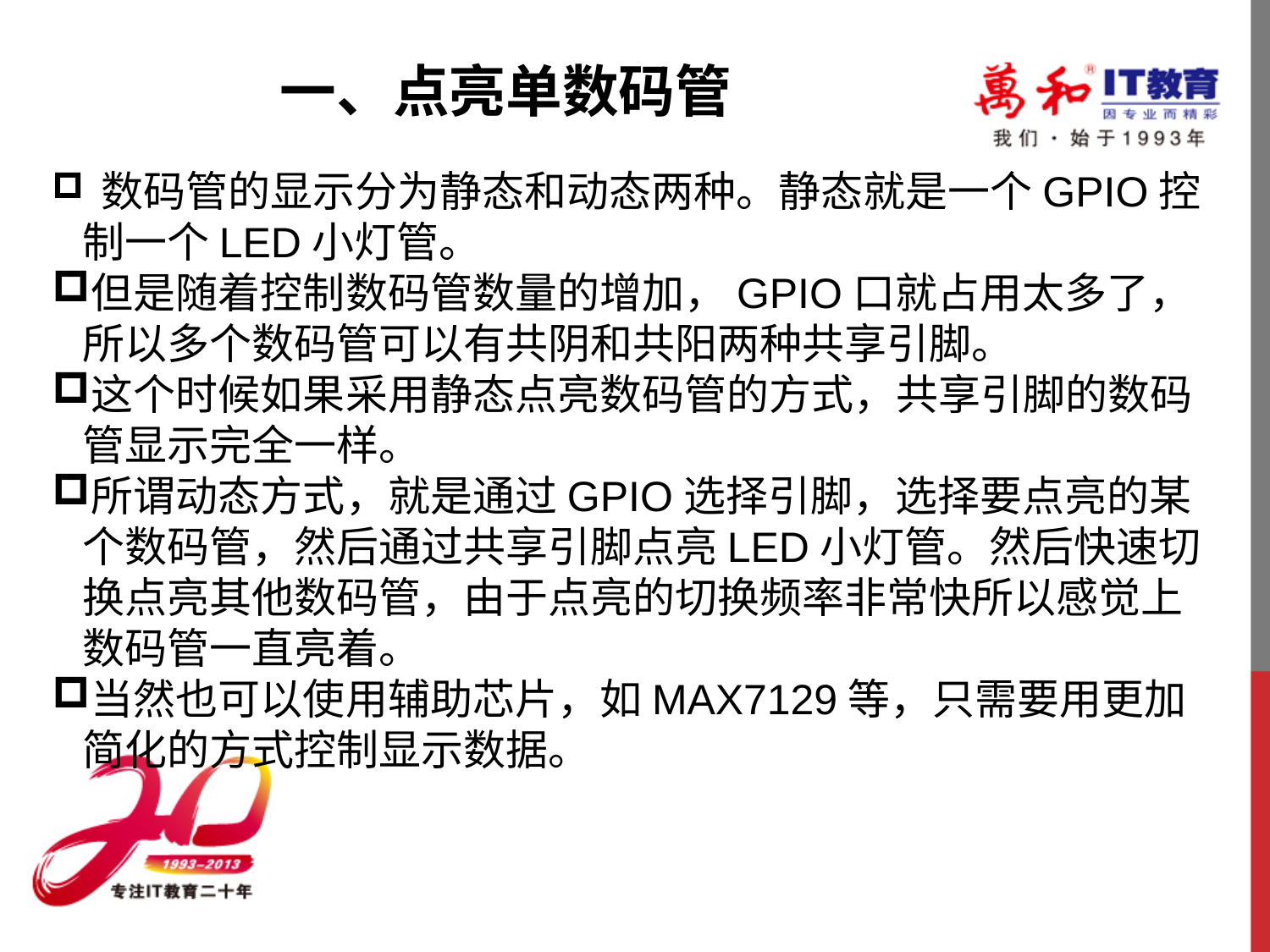

一、点亮单数码管
 数码管的显示分为静态和动态两种。静态就是一个GPIO控制一个LED小灯管。
但是随着控制数码管数量的增加，GPIO口就占用太多了，所以多个数码管可以有共阴和共阳两种共享引脚。
这个时候如果采用静态点亮数码管的方式，共享引脚的数码管显示完全一样。
所谓动态方式，就是通过GPIO选择引脚，选择要点亮的某个数码管，然后通过共享引脚点亮LED小灯管。然后快速切换点亮其他数码管，由于点亮的切换频率非常快所以感觉上数码管一直亮着。
当然也可以使用辅助芯片，如MAX7129等，只需要用更加简化的方式控制显示数据。